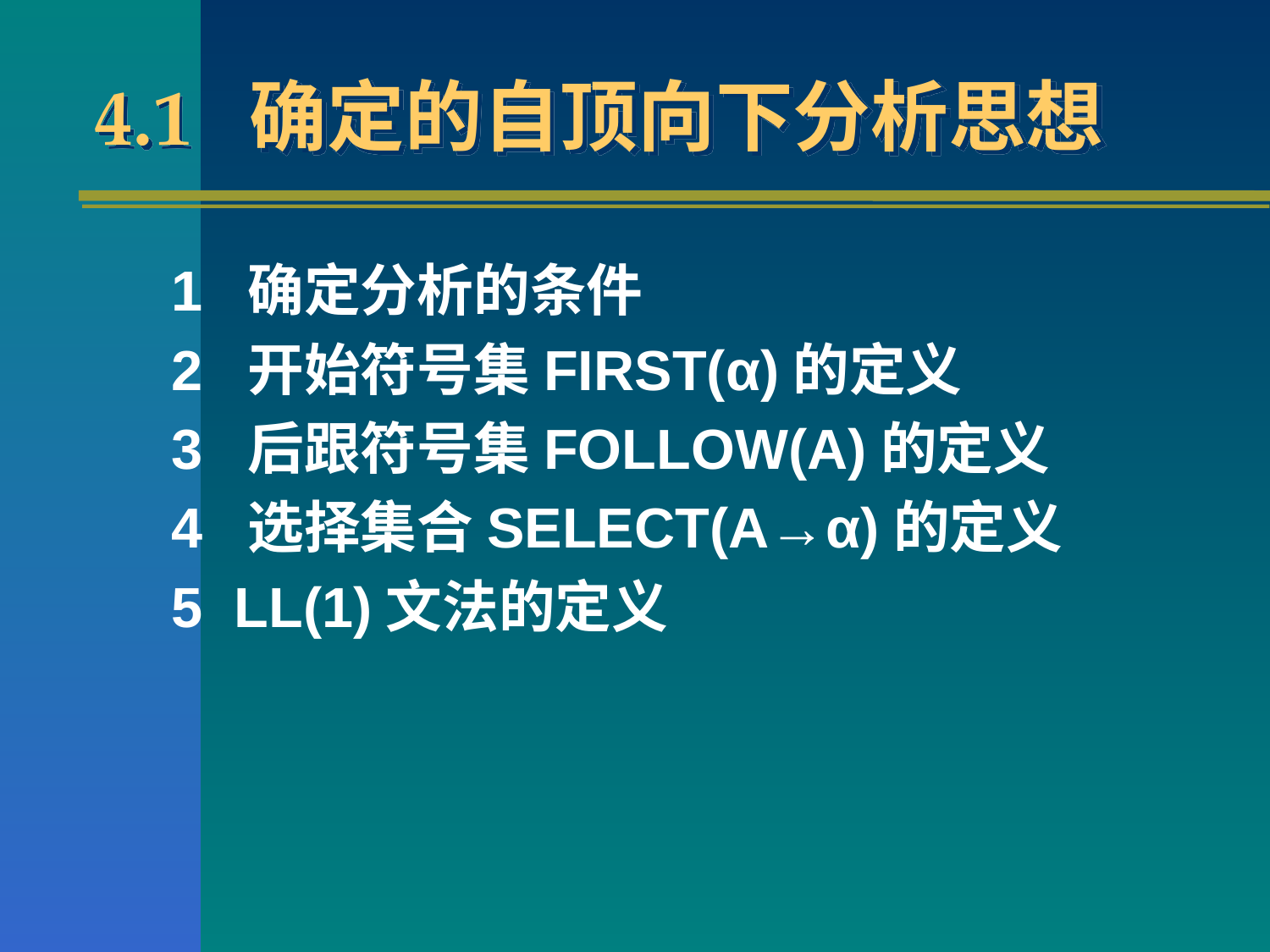

# 4.1  确定的自顶向下分析思想
1  确定分析的条件
2  开始符号集FIRST(α)的定义
3  后跟符号集FOLLOW(A)的定义
4  选择集合SELECT(A→α)的定义
5  LL(1)文法的定义